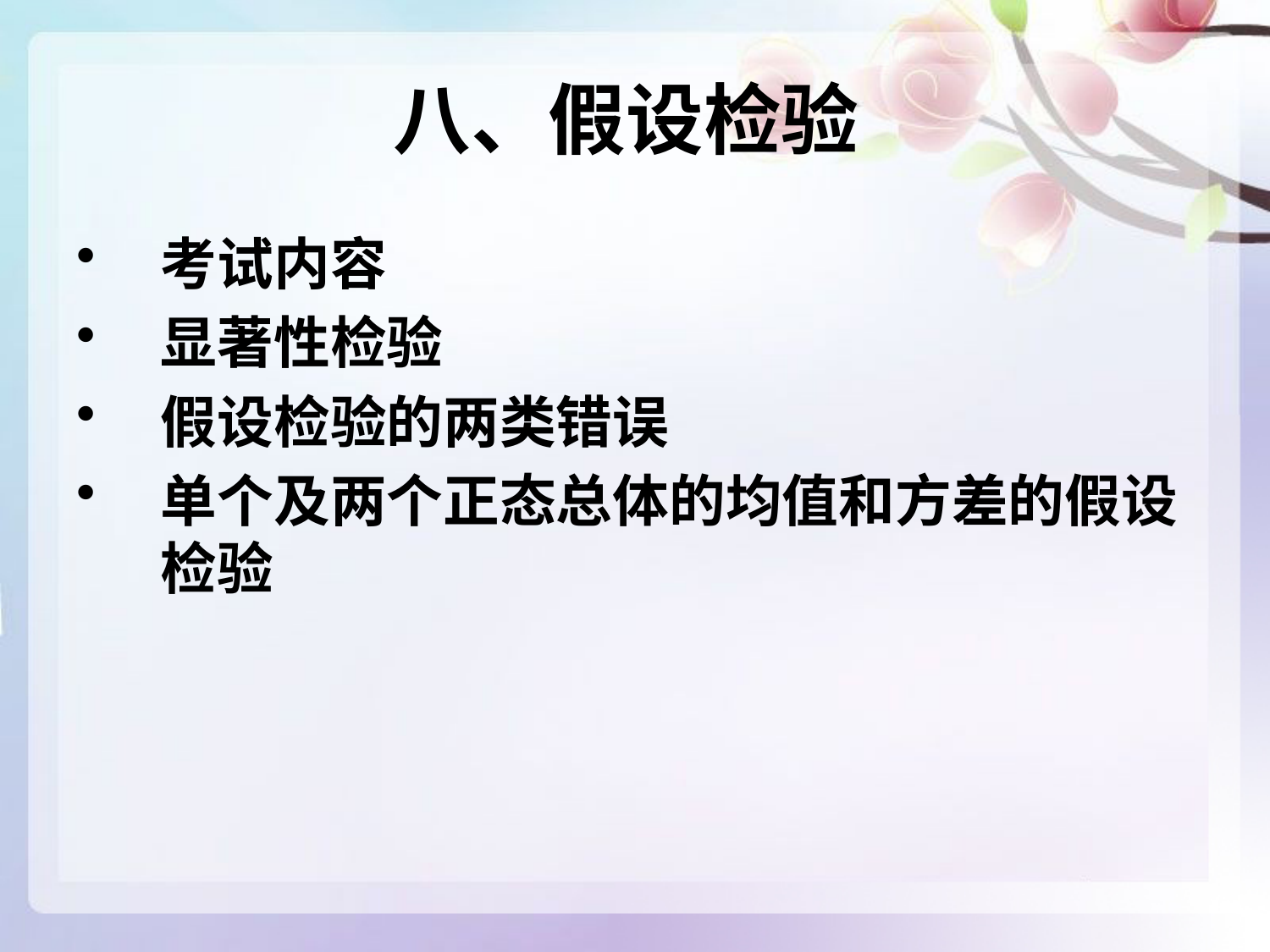

# 八、假设检验
考试内容
显著性检验
假设检验的两类错误
单个及两个正态总体的均值和方差的假设检验